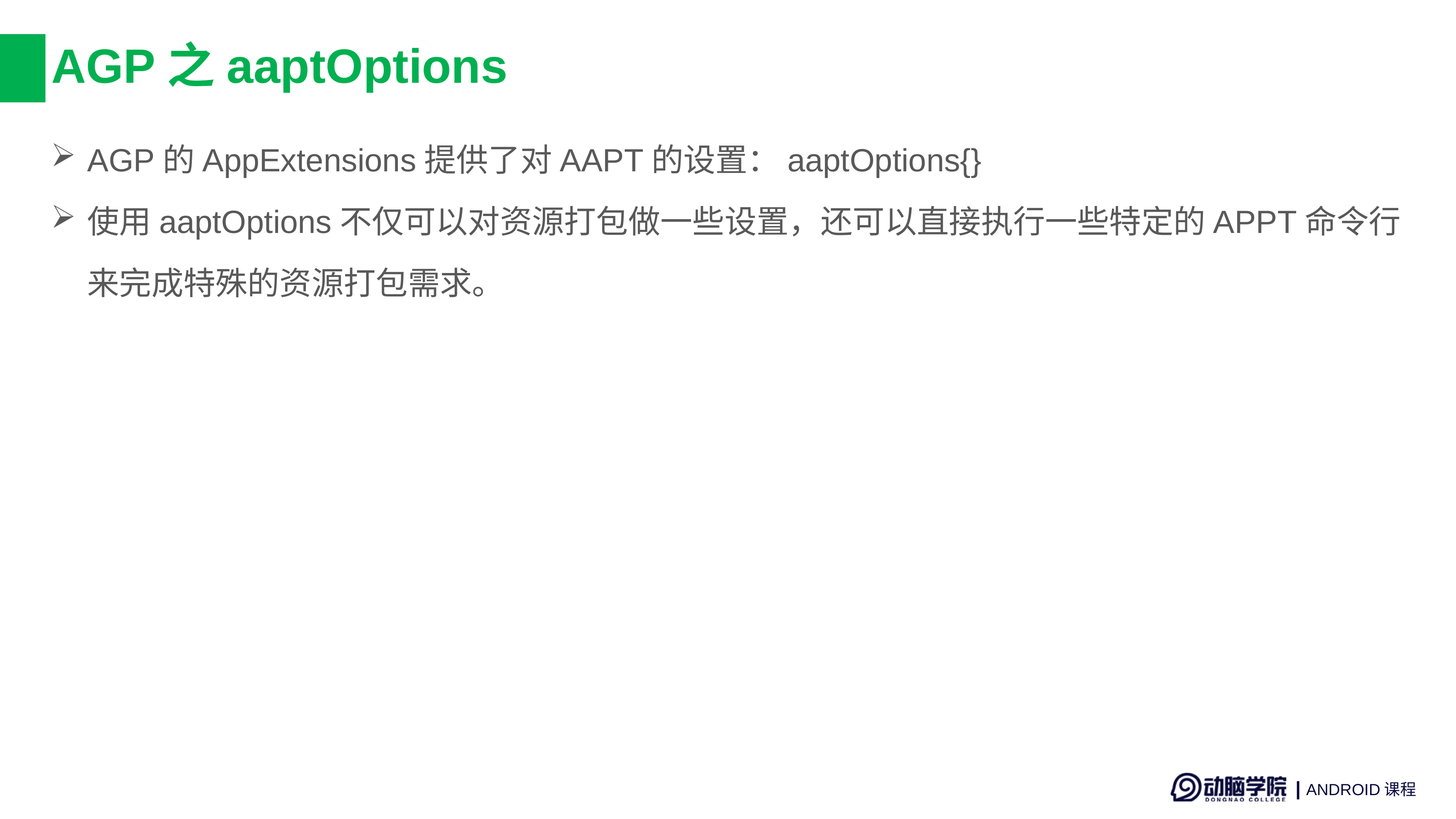

# AGP之aaptOptions
AGP的AppExtensions提供了对AAPT的设置：aaptOptions{}
使用aaptOptions不仅可以对资源打包做一些设置，还可以直接执行一些特定的APPT命令行来完成特殊的资源打包需求。